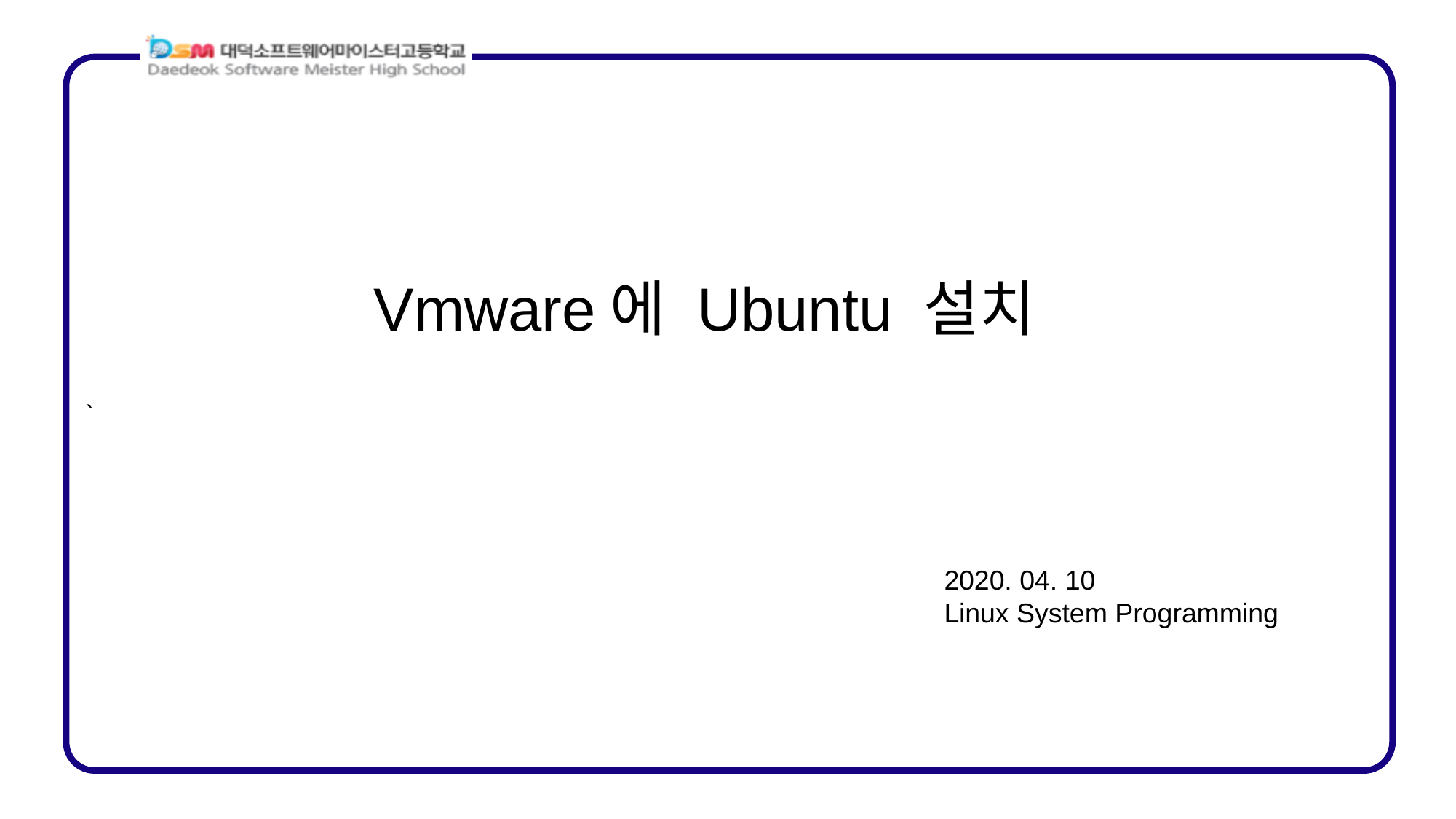

Vmware에 Ubuntu 설치
2020. 04. 10
Linux System Programming